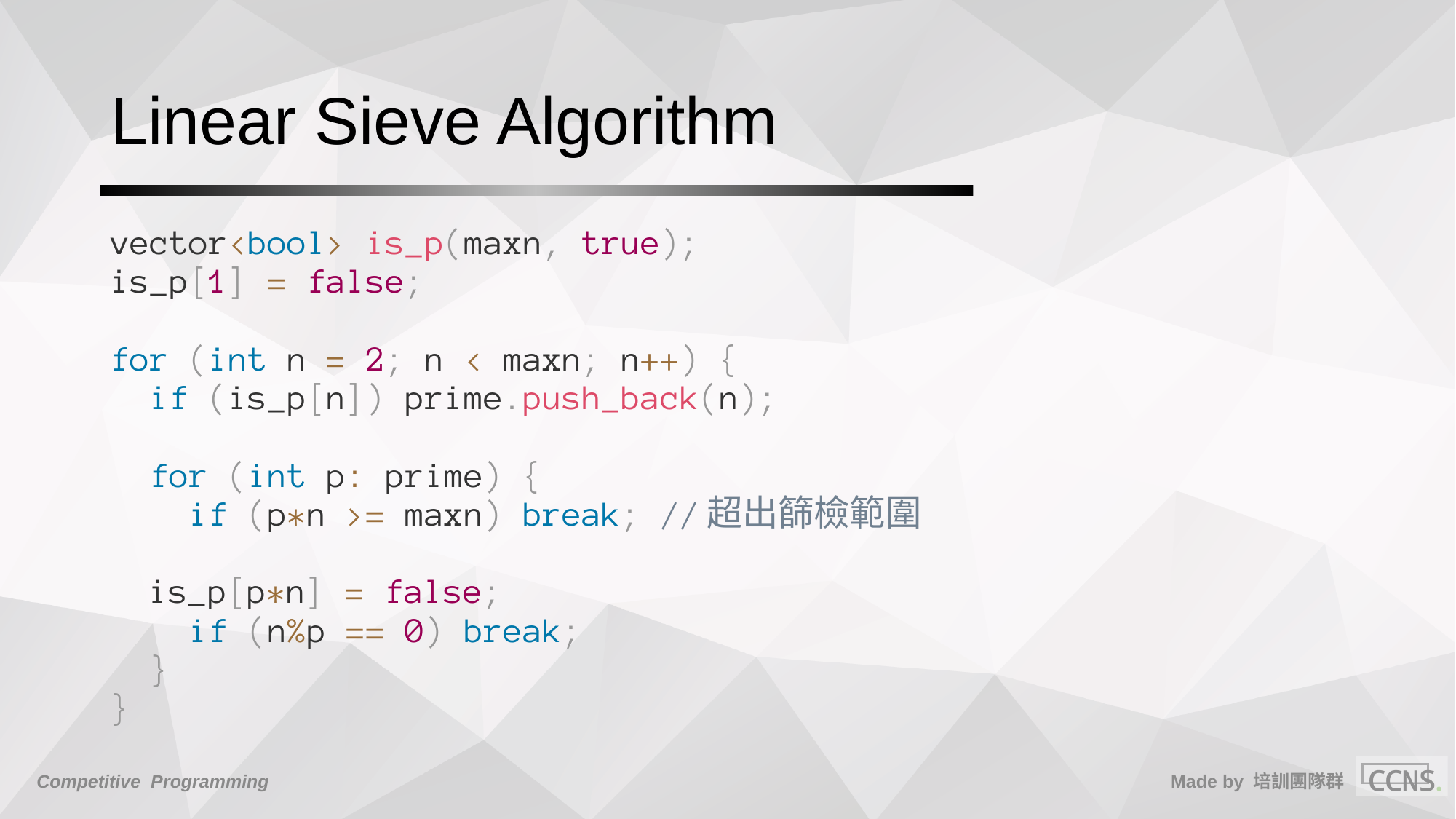

# Linear Sieve Algorithm
vector<bool> is_p(maxn, true);
is_p[1] = false;
for (int n = 2; n < maxn; n++) {
  if (is_p[n]) prime.push_back(n);
  for (int p: prime) {
    if (p*n >= maxn) break; //超出篩檢範圍
    is_p[p*n] = false;
    if (n%p == 0) break;
  }
}